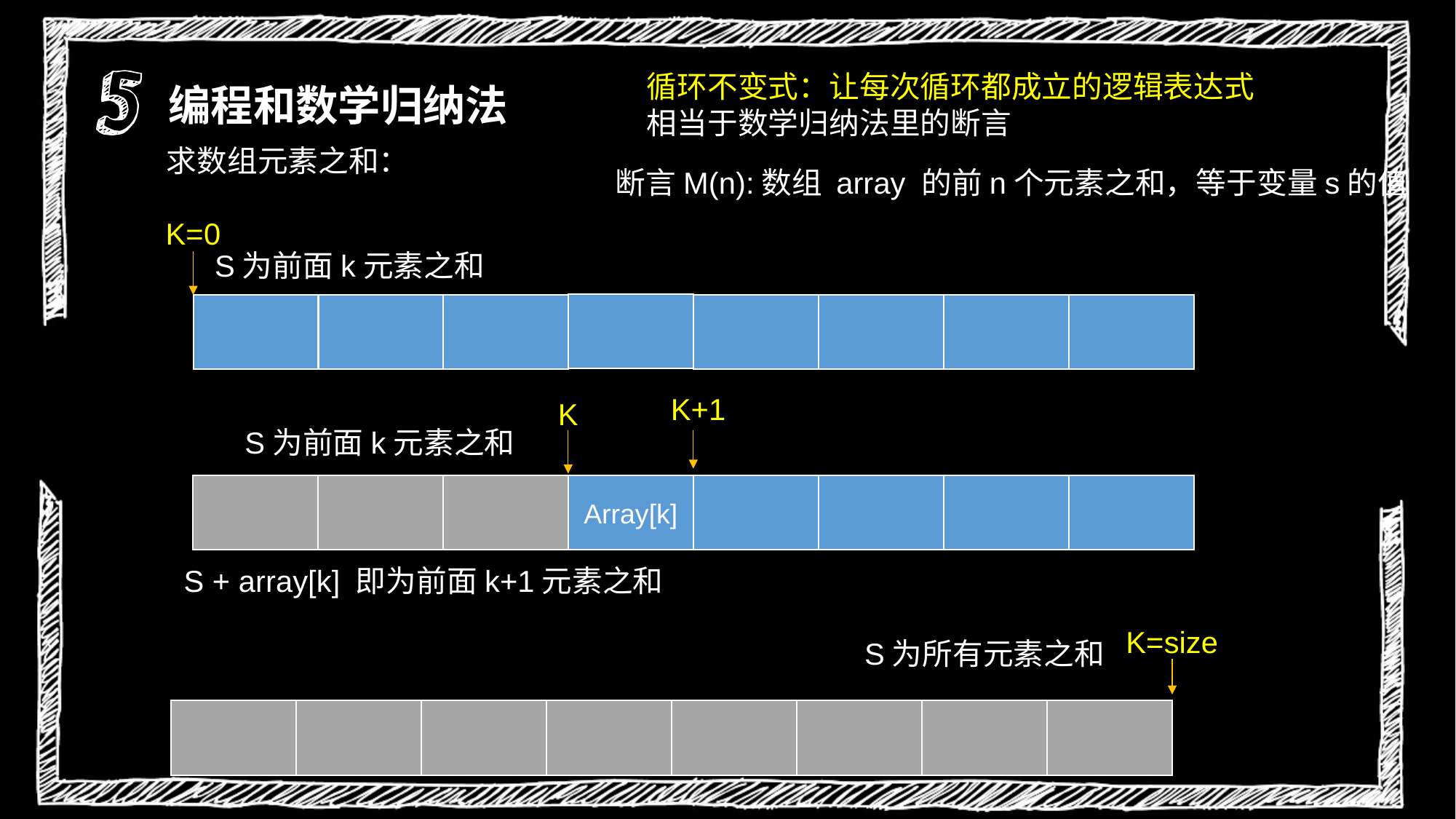

循环不变式：让每次循环都成立的逻辑表达式
相当于数学归纳法里的断言

编程和数学归纳法
求数组元素之和：
断言M(n):数组 array 的前n个元素之和，等于变量s的值
K=0
S为前面k元素之和

K+1
K
S为前面k元素之和

Array[k]

S + array[k] 即为前面k+1元素之和
K=size
S为所有元素之和